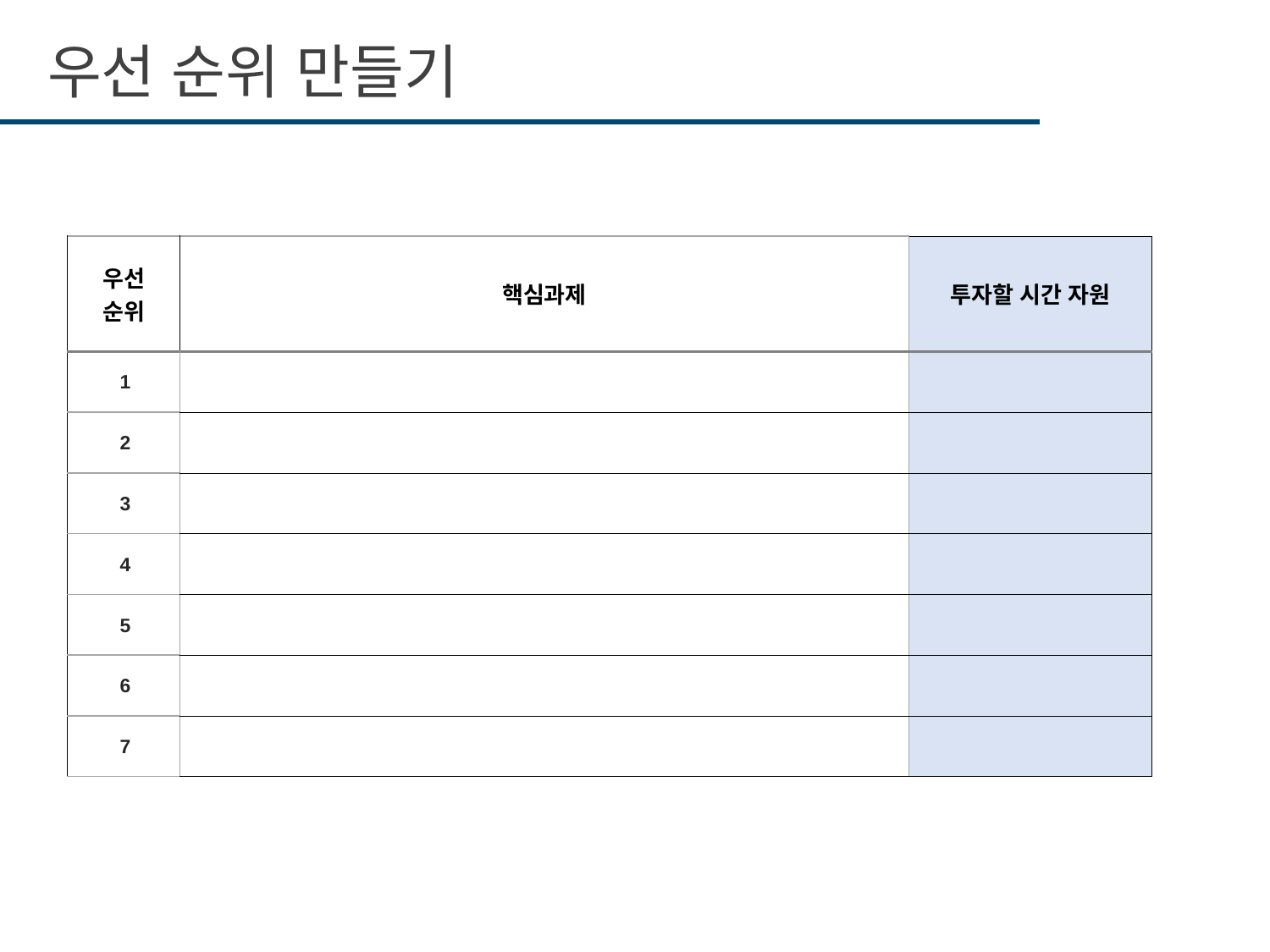

# 우선 순위 만들기
| 우선 순위 | 핵심과제 | 투자할 시간 자원 |
| --- | --- | --- |
| 1 |  |  |
| 2 |  |  |
| 3 |  |  |
| 4 |  |  |
| 5 |  |  |
| 6 |  |  |
| 7 |  |  |